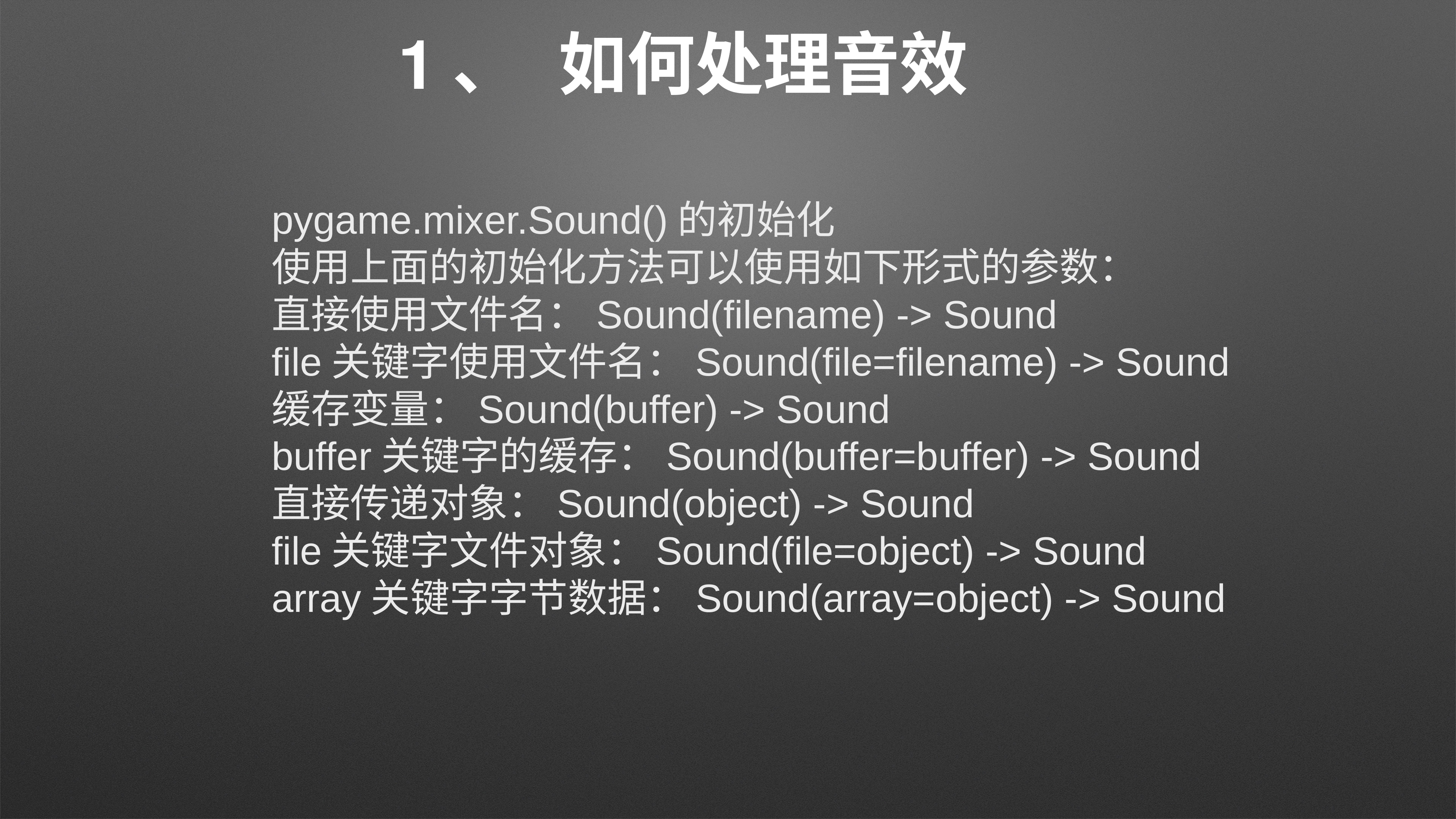

# 1、  如何处理音效

pygame.mixer.Sound()的初始化
使用上面的初始化方法可以使用如下形式的参数：
直接使用文件名：Sound(filename) -> Sound
file关键字使用文件名：Sound(file=filename) -> Sound
缓存变量：Sound(buffer) -> Sound
buffer关键字的缓存：Sound(buffer=buffer) -> Sound
直接传递对象：Sound(object) -> Sound
file关键字文件对象：Sound(file=object) -> Sound
array关键字字节数据：Sound(array=object) -> Sound